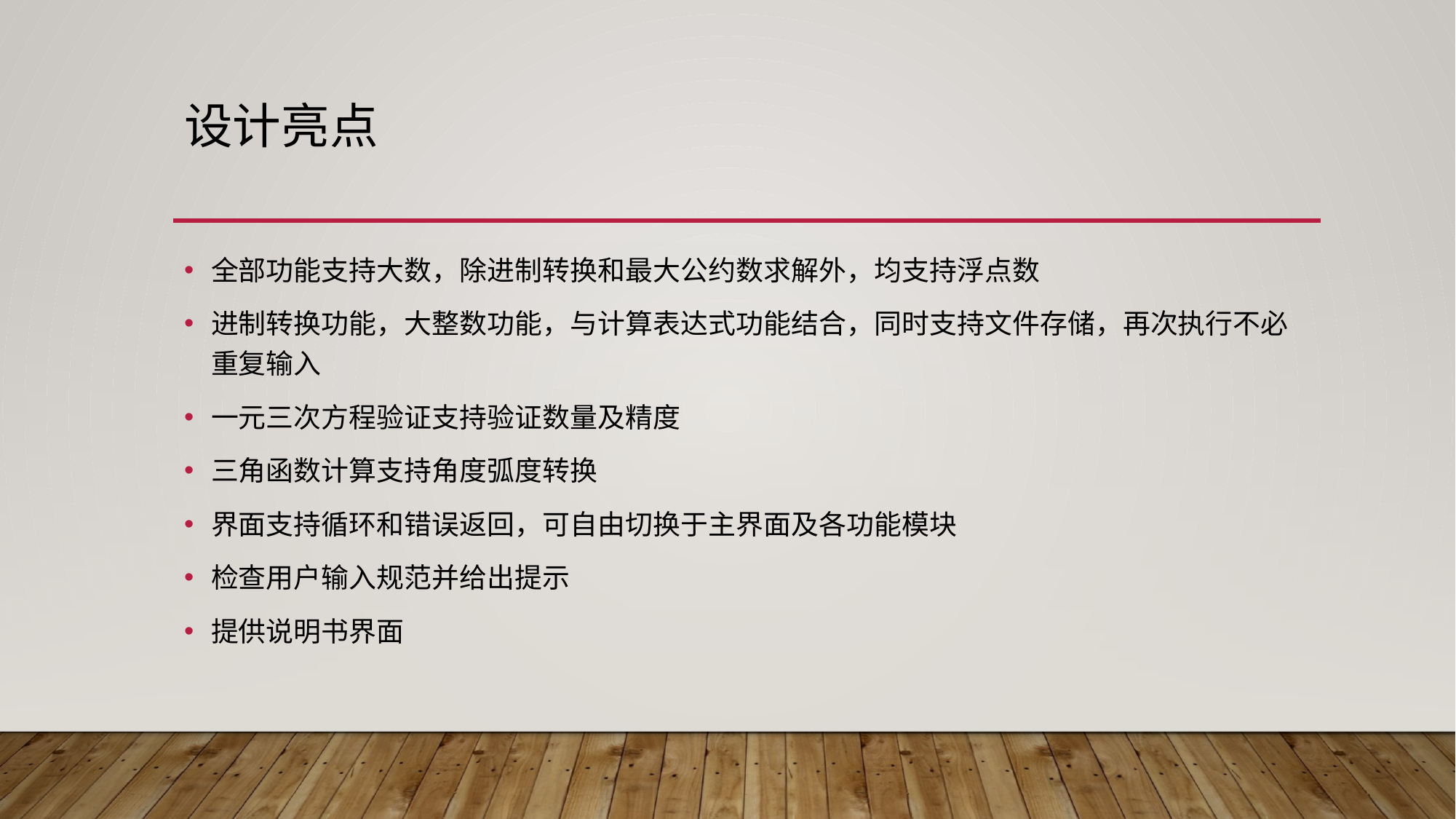

# 设计亮点
全部功能支持大数，除进制转换和最大公约数求解外，均支持浮点数
进制转换功能，大整数功能，与计算表达式功能结合，同时支持文件存储，再次执行不必重复输入
一元三次方程验证支持验证数量及精度
三角函数计算支持角度弧度转换
界面支持循环和错误返回，可自由切换于主界面及各功能模块
检查用户输入规范并给出提示
提供说明书界面